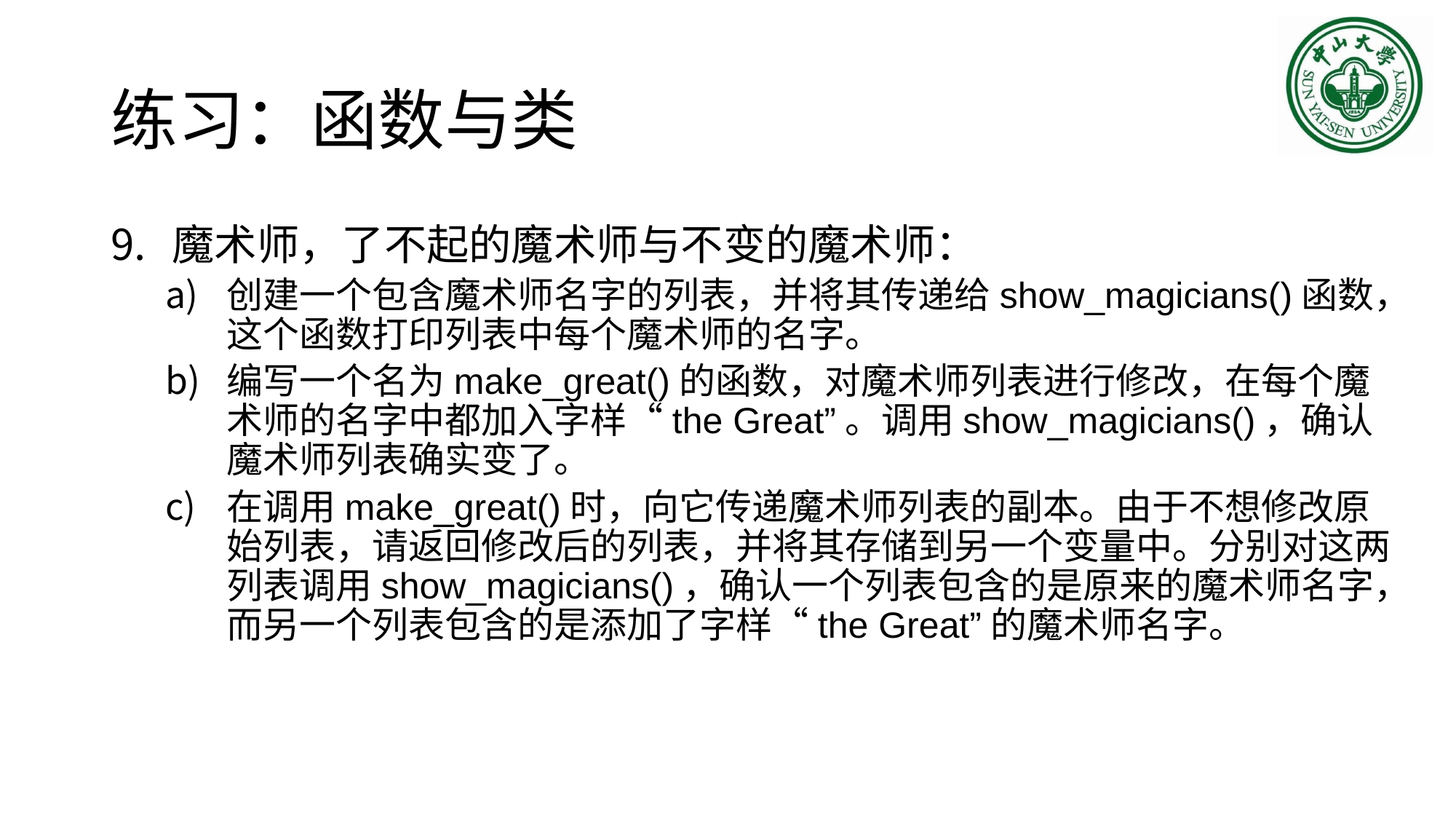

# 练习：函数与类
魔术师，了不起的魔术师与不变的魔术师：
创建一个包含魔术师名字的列表，并将其传递给show_magicians()函数，这个函数打印列表中每个魔术师的名字。
编写一个名为make_great()的函数，对魔术师列表进行修改，在每个魔术师的名字中都加入字样“the Great”。调用show_magicians()，确认魔术师列表确实变了。
在调用make_great()时，向它传递魔术师列表的副本。由于不想修改原始列表，请返回修改后的列表，并将其存储到另一个变量中。分别对这两列表调用show_magicians()，确认一个列表包含的是原来的魔术师名字，而另一个列表包含的是添加了字样“the Great”的魔术师名字。